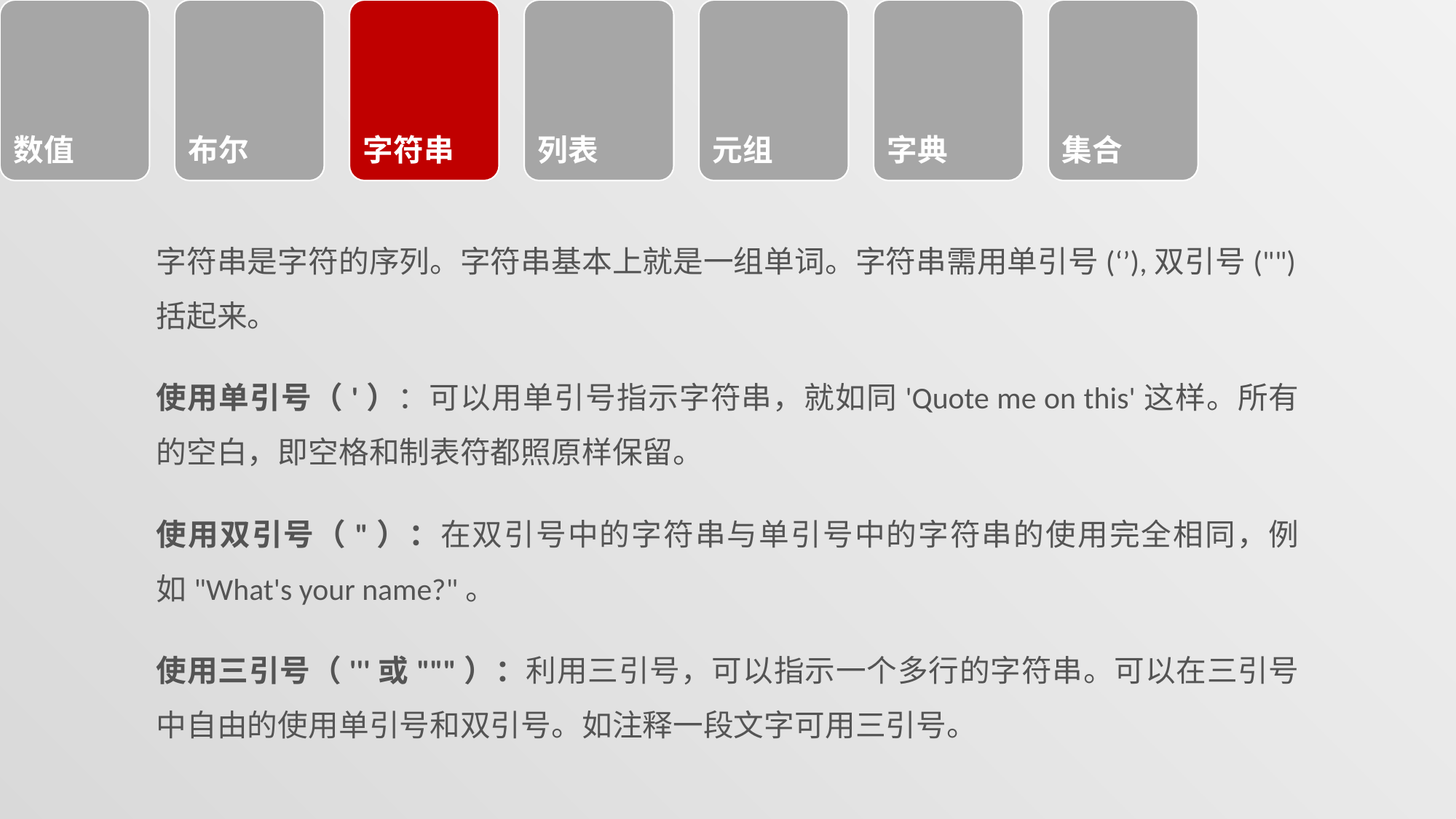

#
字符串是字符的序列。字符串基本上就是一组单词。字符串需用单引号(‘’),双引号("")括起来。
使用单引号（'）：可以用单引号指示字符串，就如同'Quote me on this'这样。所有的空白，即空格和制表符都照原样保留。
使用双引号（"）：在双引号中的字符串与单引号中的字符串的使用完全相同，例如"What's your name?"。
使用三引号（'''或"""）：利用三引号，可以指示一个多行的字符串。可以在三引号中自由的使用单引号和双引号。如注释一段文字可用三引号。